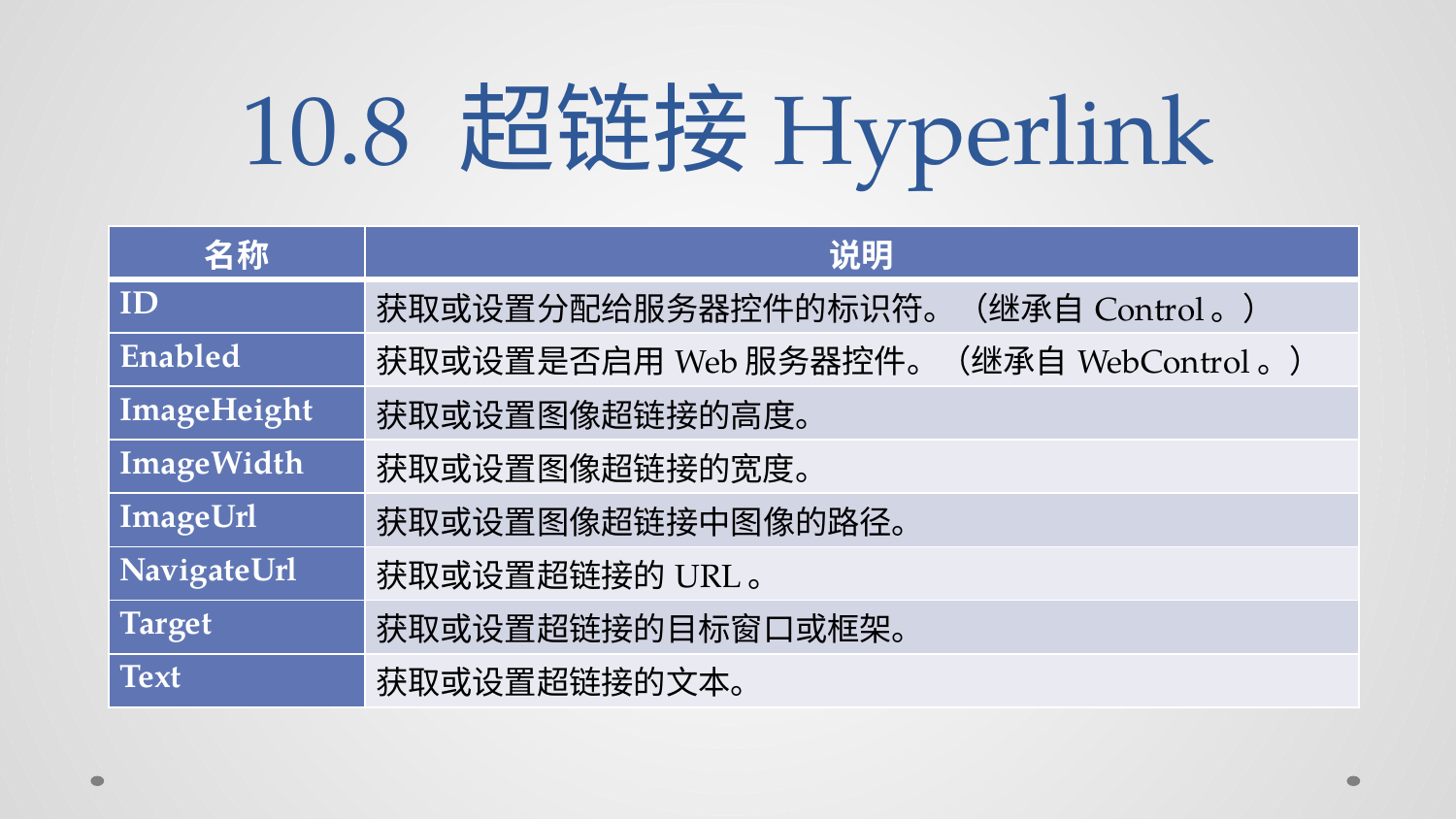

# 10.8 超链接Hyperlink
| 名称 | 说明 |
| --- | --- |
| ID | 获取或设置分配给服务器控件的标识符。（继承自Control。） |
| Enabled | 获取或设置是否启用Web服务器控件。（继承自WebControl。） |
| ImageHeight | 获取或设置图像超链接的高度。 |
| ImageWidth | 获取或设置图像超链接的宽度。 |
| ImageUrl | 获取或设置图像超链接中图像的路径。 |
| NavigateUrl | 获取或设置超链接的URL。 |
| Target | 获取或设置超链接的目标窗口或框架。 |
| Text | 获取或设置超链接的文本。 |